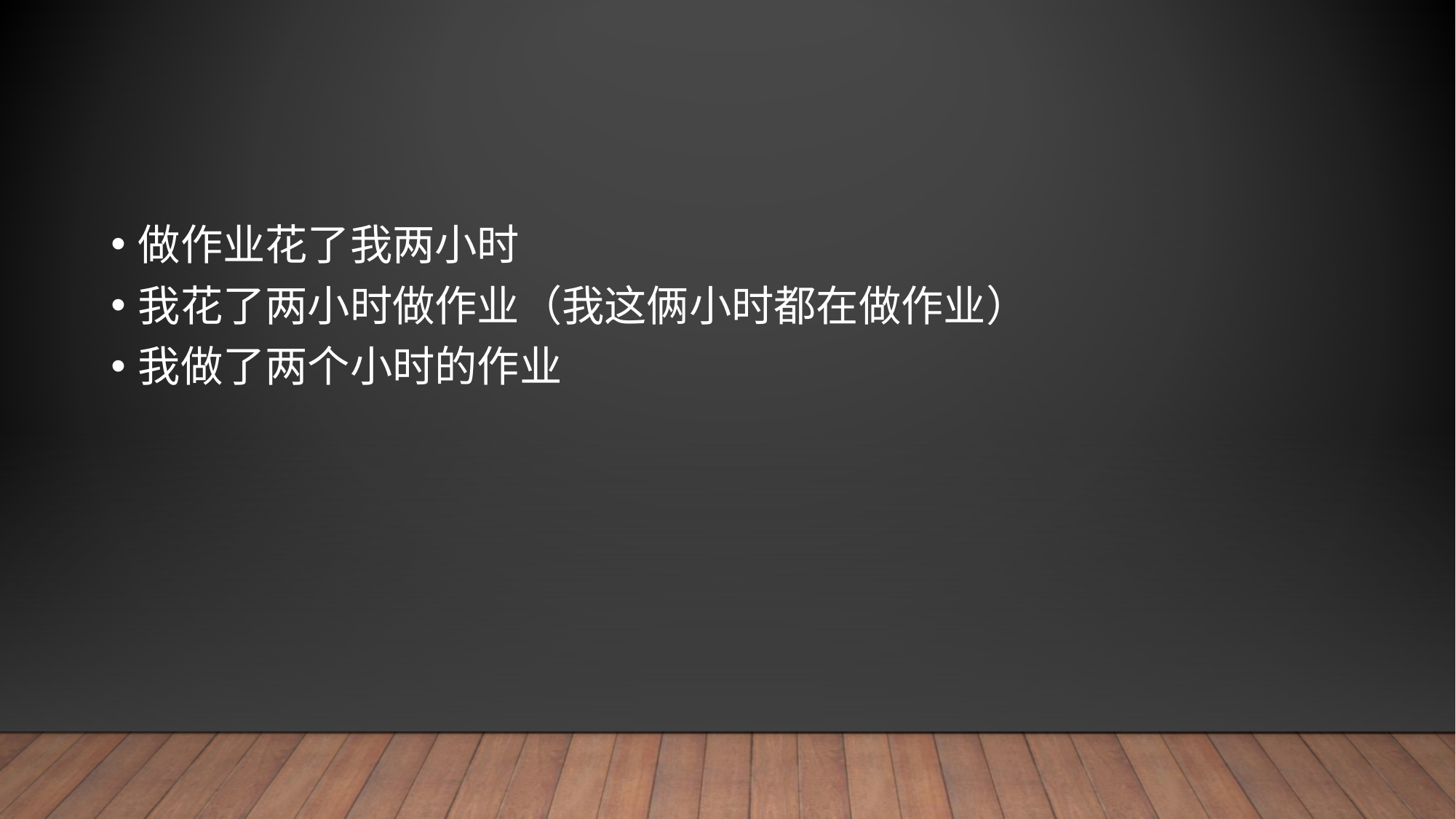

#
做作业花了我两小时
我花了两小时做作业（我这俩小时都在做作业）
我做了两个小时的作业